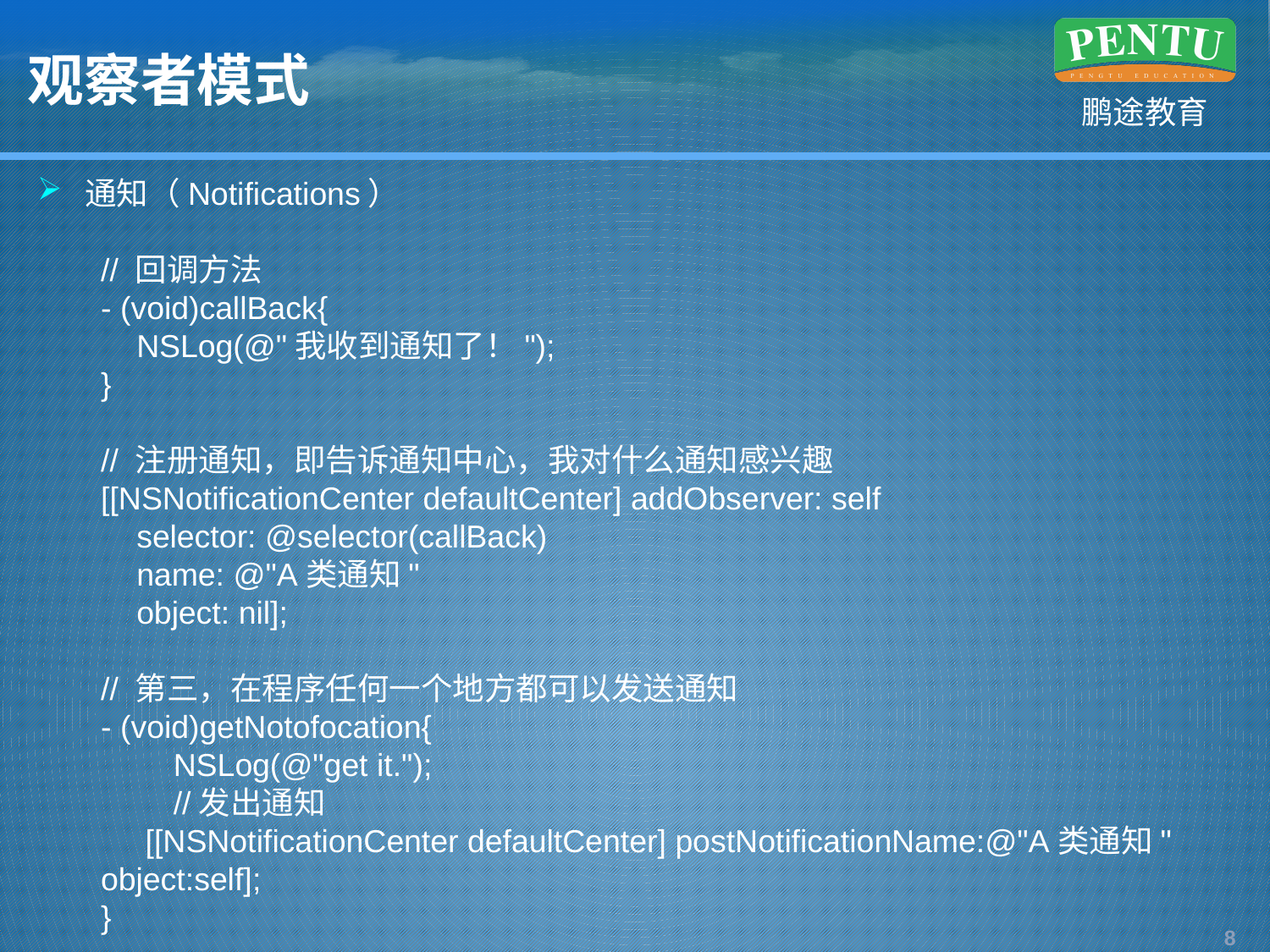

# 观察者模式
通知（Notifications）

// 回调方法
- (void)callBack{
    NSLog(@"我收到通知了！");
}

// 注册通知，即告诉通知中心，我对什么通知感兴趣
[[NSNotificationCenter defaultCenter] addObserver: self
    selector: @selector(callBack)
    name: @"A类通知"
    object: nil];

// 第三，在程序任何一个地方都可以发送通知
- (void)getNotofocation{
 NSLog(@"get it.");
 //发出通知
     [[NSNotificationCenter defaultCenter] postNotificationName:@"A类通知" object:self];
}
8